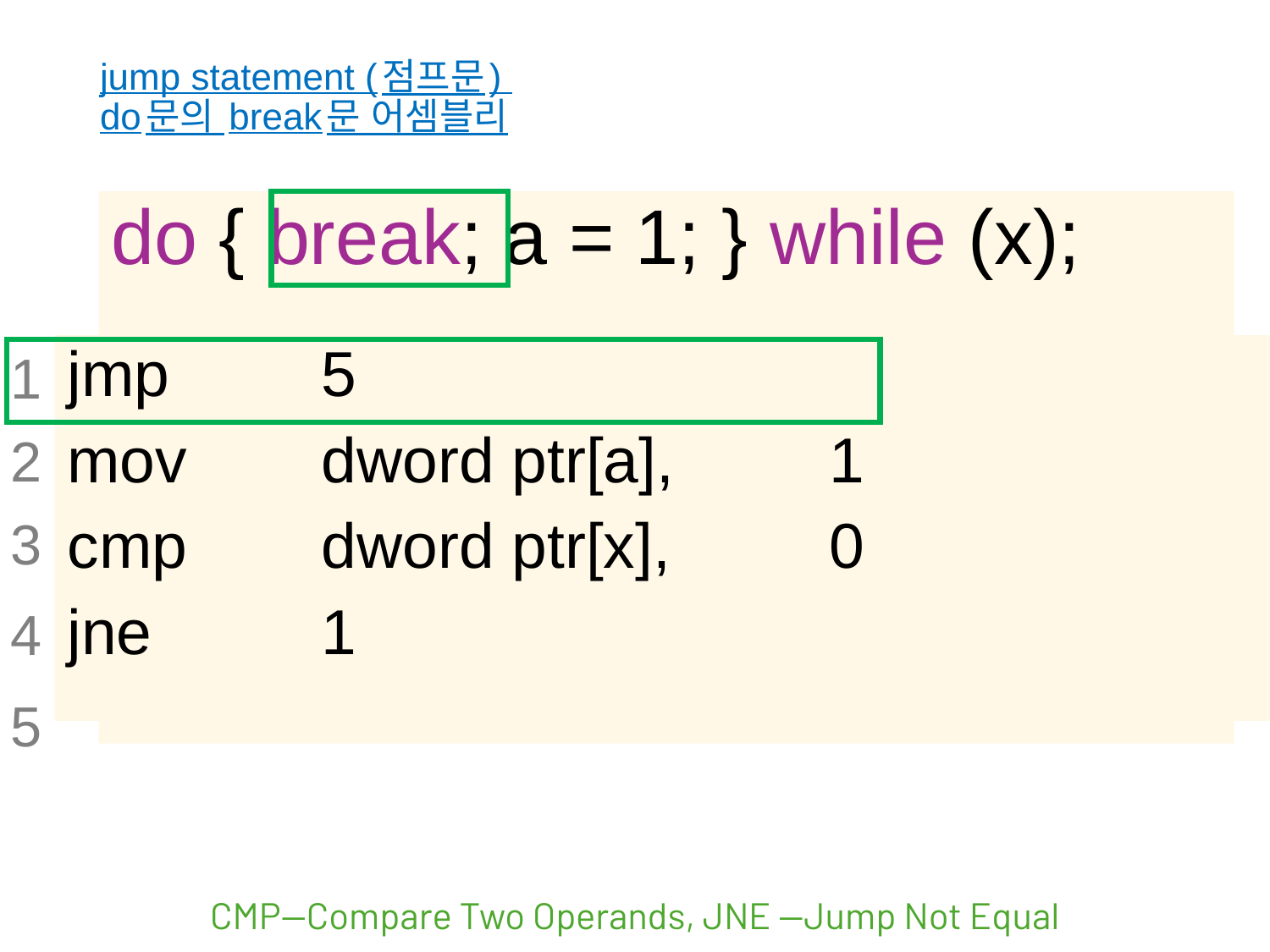

# jump statement (점프문) do문의 break문 어셈블리
do { break; a = 1; } while (x);

jmp		5
mov		dword ptr[a],		1
cmp		dword ptr[x],		0
jne		1

1
2
3
4
5
CMP—Compare Two Operands, JNE —Jump Not Equal